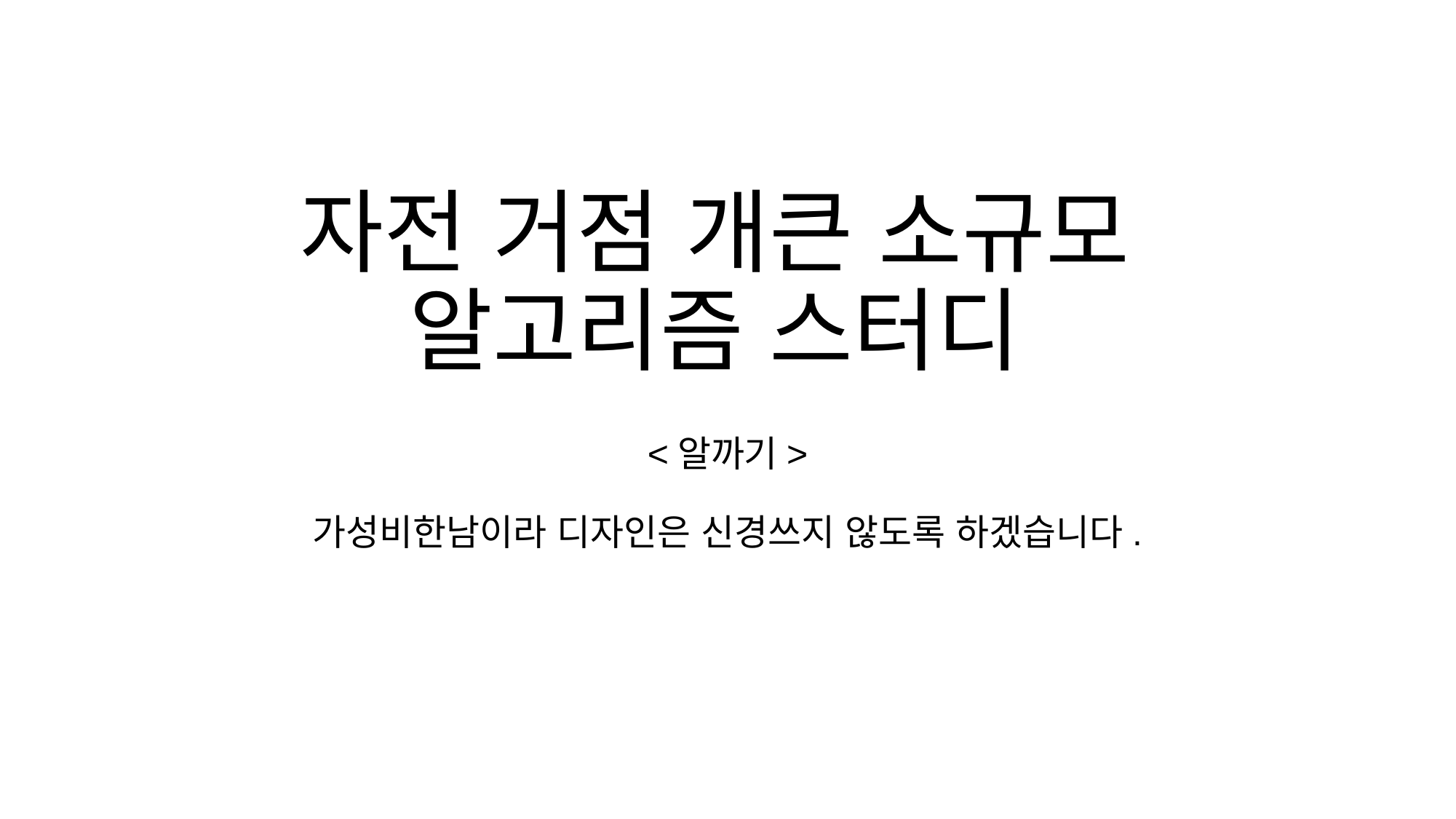

# 자전 거점 개큰 소규모 알고리즘 스터디
<알까기>
가성비한남이라 디자인은 신경쓰지 않도록 하겠습니다.